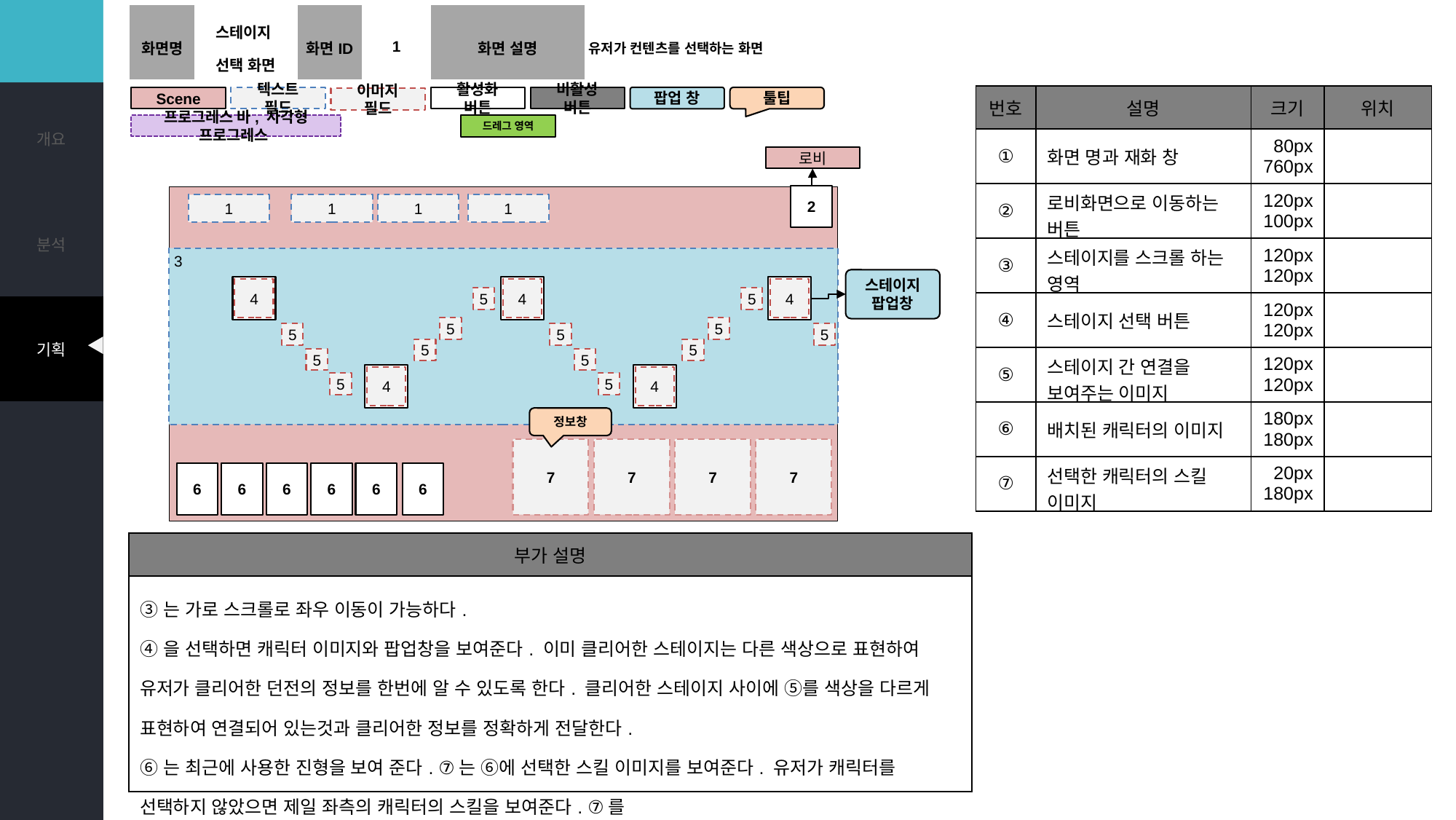

# 전투 진입 화면
| 화면명 | 스테이지 선택 화면 | 화면ID | 1 | 화면 설명 | 유저가 컨텐츠를 선택하는 화면 |
| --- | --- | --- | --- | --- | --- |
| 번호 | 설명 | 크기 | 위치 |
| --- | --- | --- | --- |
| ① | 화면 명과 재화 창 | 80px 760px |  |
| ② | 로비화면으로 이동하는 버튼 | 120px 100px |  |
| ③ | 스테이지를 스크롤 하는 영역 | 120px 120px |  |
| ④ | 스테이지 선택 버튼 | 120px 120px |  |
| ⑤ | 스테이지 간 연결을 보여주는 이미지 | 120px 120px |  |
| ⑥ | 배치된 캐릭터의 이미지 | 180px 180px |  |
| ⑦ | 선택한 캐릭터의 스킬 이미지 | 20px 180px |  |
Scene
텍스트 필드
팝업 창
활성화 버튼
비활성 버튼
툴팁
이미지 필드
프로그레스 바, 사각형 프로그레스
드레그 영역
로비
2

1
1
1
1
3

스테이지 팝업창

4

4

4
5
5
5
5
5
5
5
5
5
5
5

4

4
5
5
정보창
7
7
7
7
6
6
6
6
6
6
| 부가 설명 |
| --- |
| ③는 가로 스크롤로 좌우 이동이 가능하다. ④을 선택하면 캐릭터 이미지와 팝업창을 보여준다. 이미 클리어한 스테이지는 다른 색상으로 표현하여 유저가 클리어한 던전의 정보를 한번에 알 수 있도록 한다. 클리어한 스테이지 사이에 ⑤를 색상을 다르게 표현하여 연결되어 있는것과 클리어한 정보를 정확하게 전달한다. ⑥는 최근에 사용한 진형을 보여 준다. ⑦는 ⑥에 선택한 스킬 이미지를 보여준다. 유저가 캐릭터를 선택하지 않았으면 제일 좌측의 캐릭터의 스킬을 보여준다. ⑦를 |